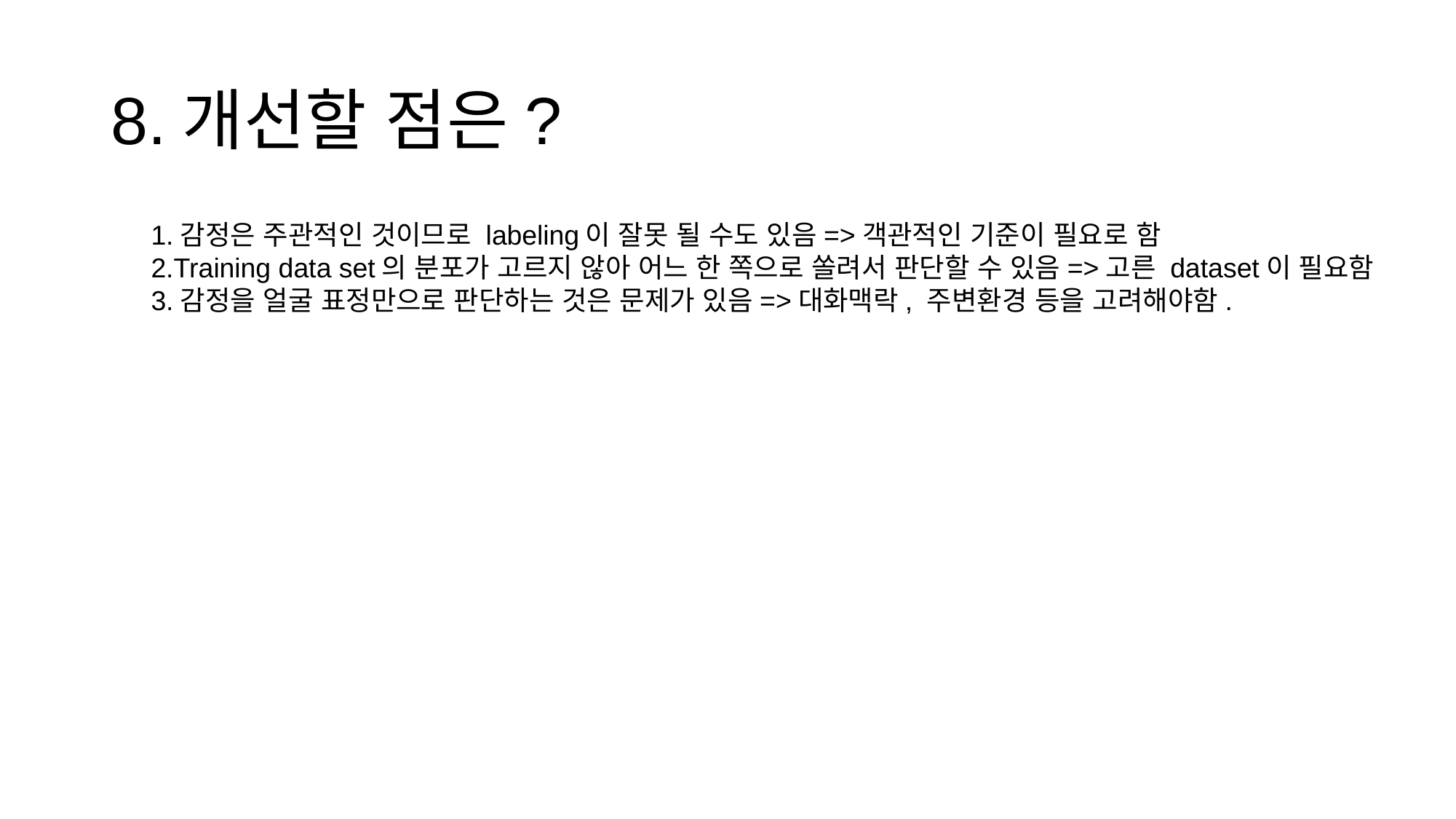

# 8.개선할 점은?
1.감정은 주관적인 것이므로 labeling이 잘못 될 수도 있음=>객관적인 기준이 필요로 함
2.Training data set의 분포가 고르지 않아 어느 한 쪽으로 쏠려서 판단할 수 있음=>고른 dataset이 필요함
3.감정을 얼굴 표정만으로 판단하는 것은 문제가 있음=>대화맥락, 주변환경 등을 고려해야함.